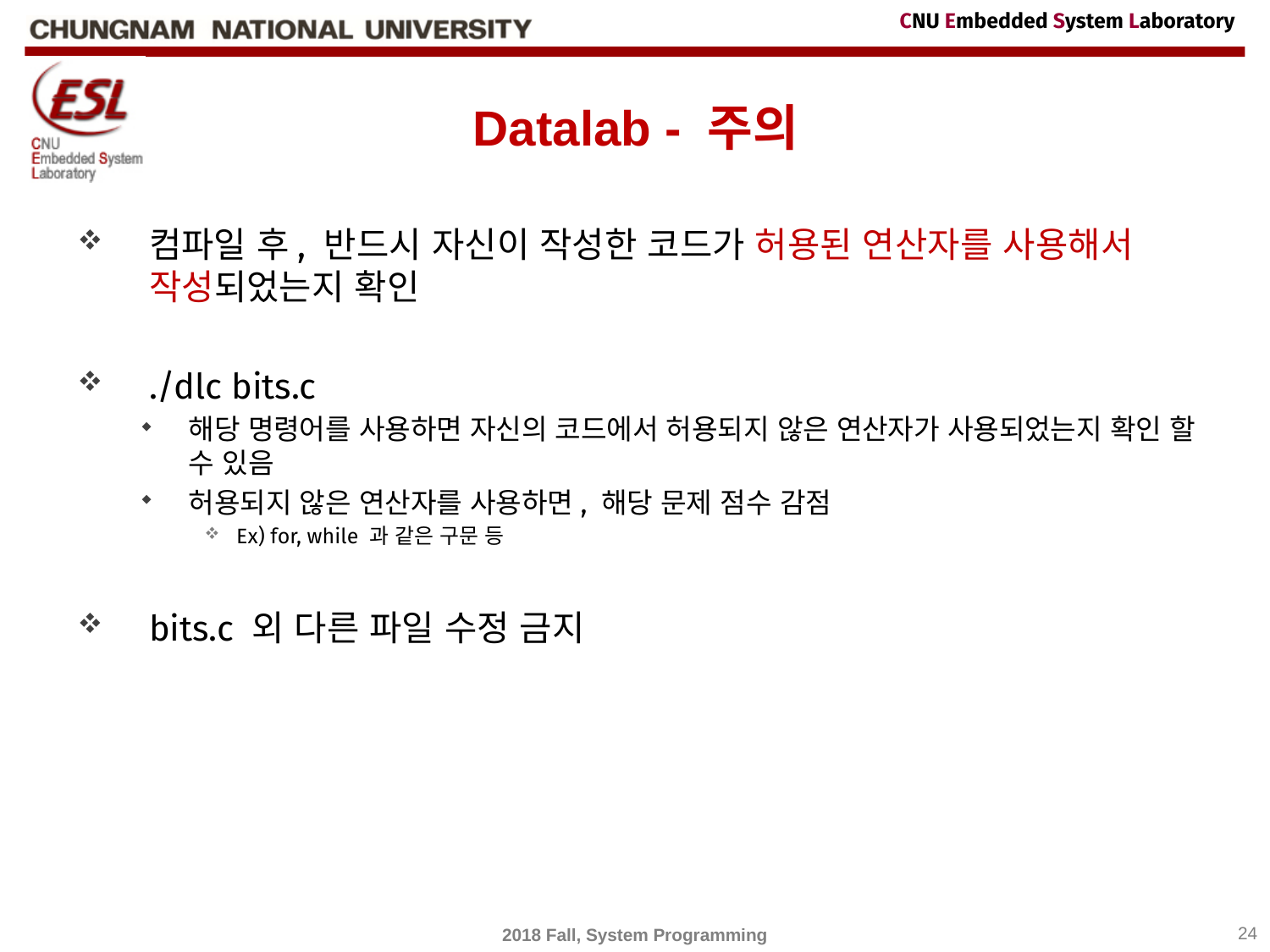

# Datalab - 주의
컴파일 후, 반드시 자신이 작성한 코드가 허용된 연산자를 사용해서 작성되었는지 확인

./dlc bits.c
해당 명령어를 사용하면 자신의 코드에서 허용되지 않은 연산자가 사용되었는지 확인 할 수 있음
허용되지 않은 연산자를 사용하면, 해당 문제 점수 감점
Ex) for, while 과 같은 구문 등

bits.c 외 다른 파일 수정 금지
2018 Fall, System Programming
24